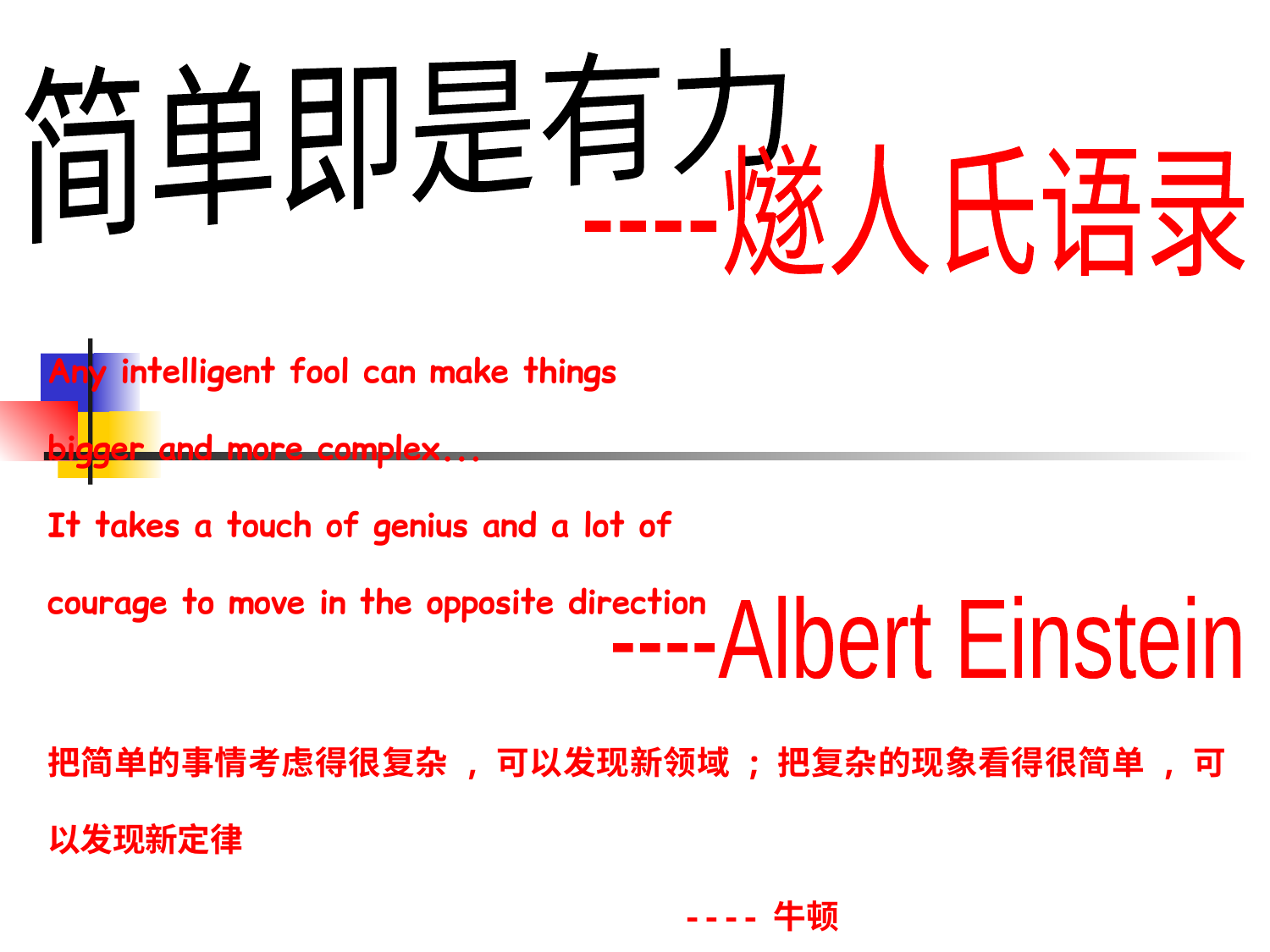

简单即是有力
----燧人氏语录
Any intelligent fool can make things
bigger and more complex...
It takes a touch of genius and a lot of
courage to move in the opposite direction
----Albert Einstein
把简单的事情考虑得很复杂,可以发现新领域;把复杂的现象看得很简单,可以发现新定律
                              	----牛顿